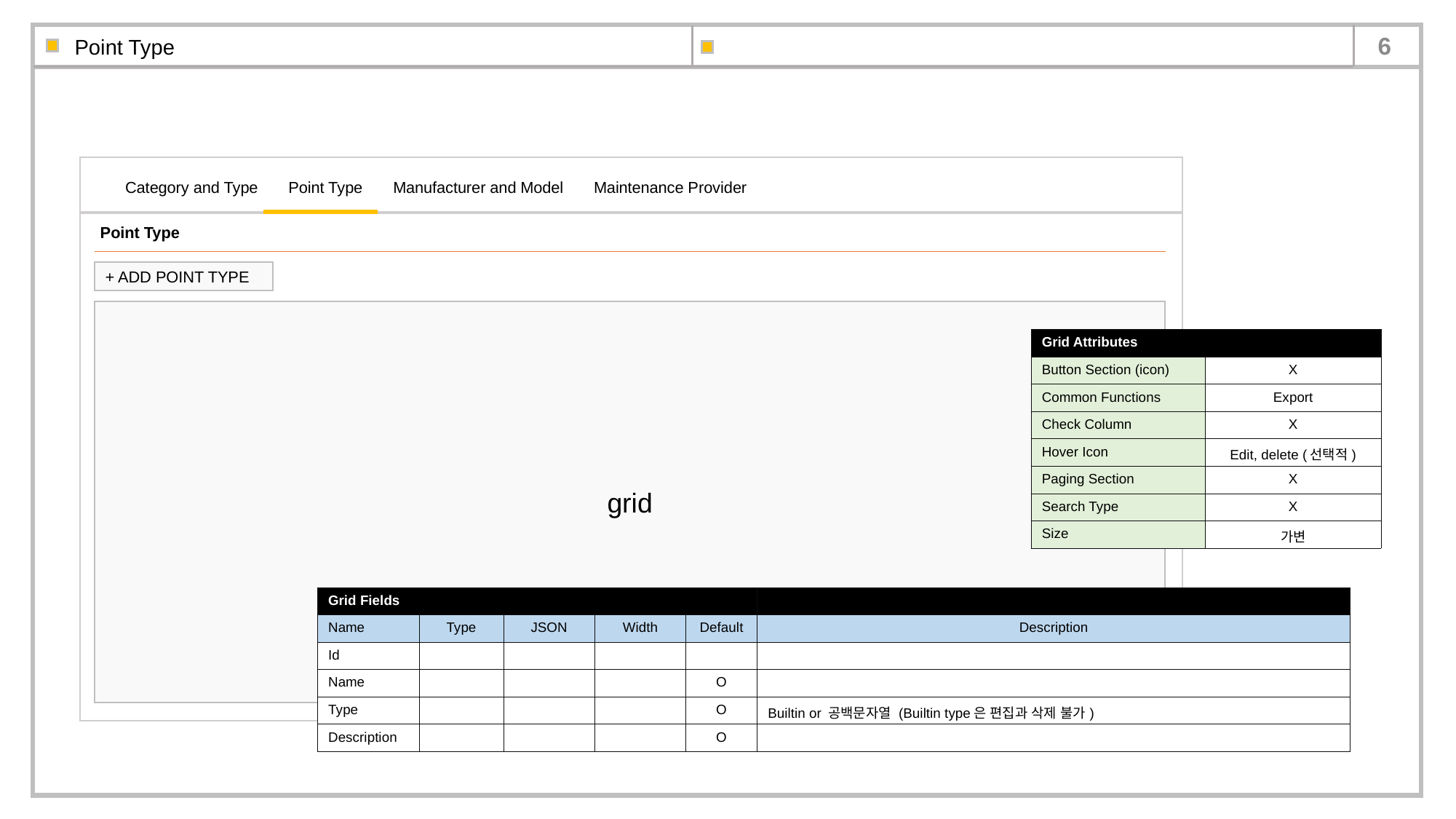

# Point Type

Category and Type       Point Type       Manufacturer and Model       Maintenance Provider

Point Type
+ ADD POINT TYPE
grid
| Grid Attributes |  |
| --- | --- |
| Button Section (icon) | X |
| Common Functions | Export |
| Check Column | X |
| Hover Icon | Edit, delete (선택적) |
| Paging Section | X |
| Search Type | X |
| Size | 가변 |
| Grid Fields |  |  |  |  |  |
| --- | --- | --- | --- | --- | --- |
| Name | Type | JSON | Width | Default | Description |
| Id |  |  |  |  |  |
| Name |  |  |  | O |  |
| Type |  |  |  | O | Builtin or 공백문자열 (Builtin type은 편집과 삭제 불가) |
| Description |  |  |  | O |  |